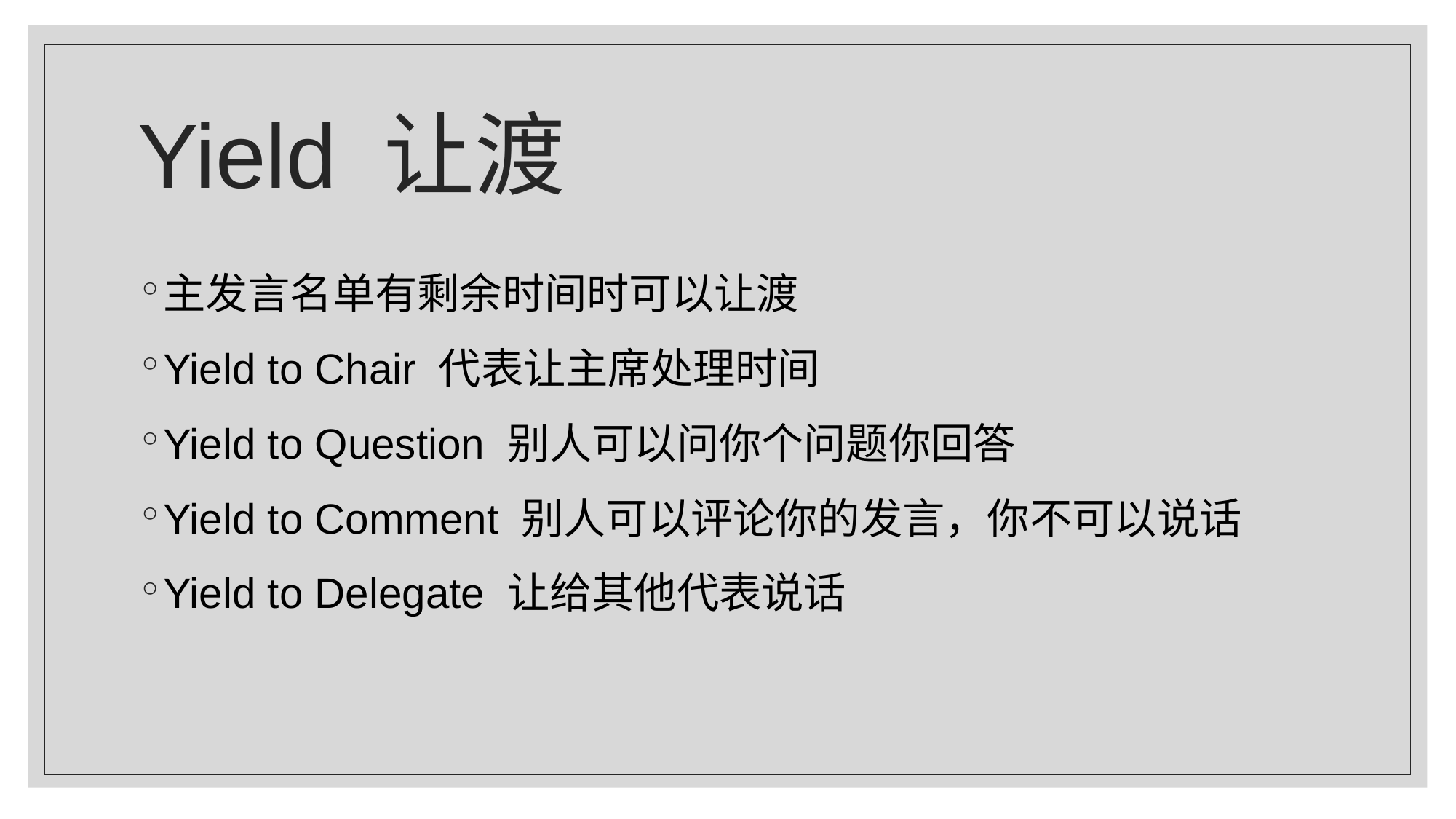

# Yield 让渡
主发言名单有剩余时间时可以让渡
Yield to Chair 代表让主席处理时间
Yield to Question 别人可以问你个问题你回答
Yield to Comment 别人可以评论你的发言，你不可以说话
Yield to Delegate 让给其他代表说话